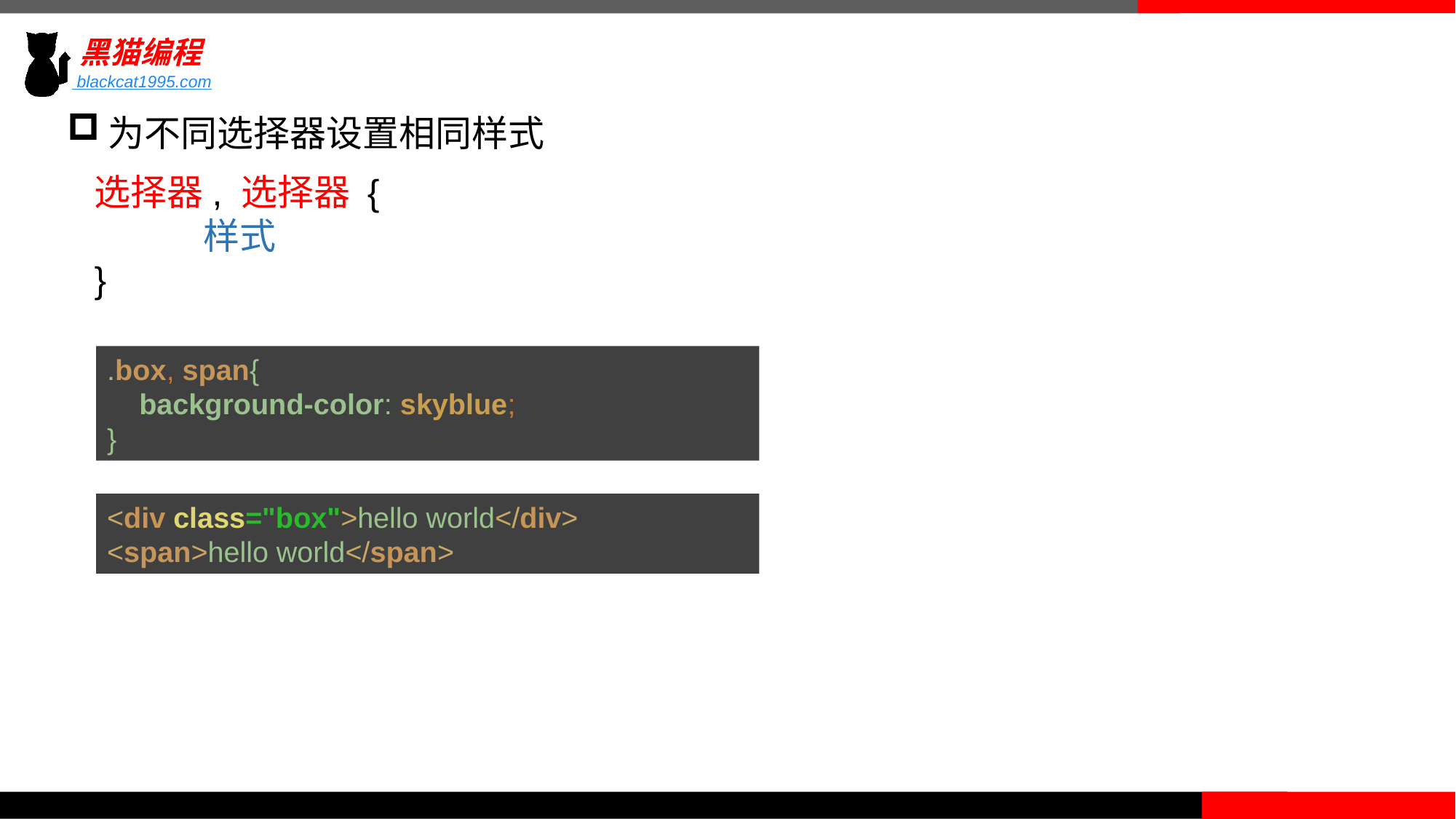

为不同选择器设置相同样式
选择器, 选择器 {
	样式
}
.box, span{
    background-color: skyblue;
}
<div class="box">hello world</div>
<span>hello world</span>